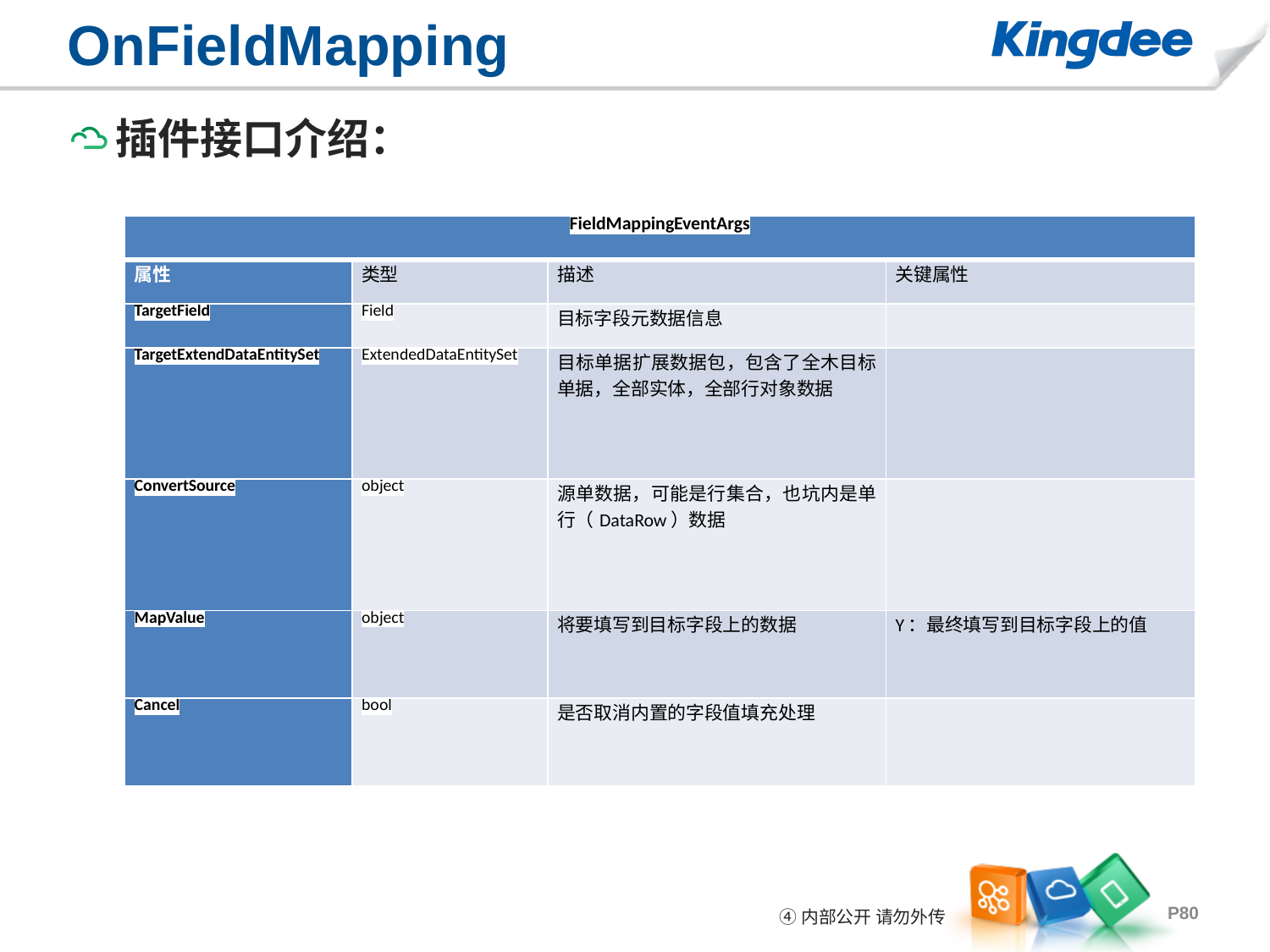

# OnFieldMapping
插件接口介绍：

| FieldMappingEventArgs |  |  |  |
| --- | --- | --- | --- |
| 属性 | 类型 | 描述 | 关键属性 |
| TargetField | Field | 目标字段元数据信息 |  |
| TargetExtendDataEntitySet | ExtendedDataEntitySet | 目标单据扩展数据包，包含了全木目标单据，全部实体，全部行对象数据 |  |
| ConvertSource | object | 源单数据，可能是行集合，也坑内是单行（DataRow）数据 |  |
| MapValue | object | 将要填写到目标字段上的数据 | Y：最终填写到目标字段上的值 |
| Cancel | bool | 是否取消内置的字段值填充处理 |  |